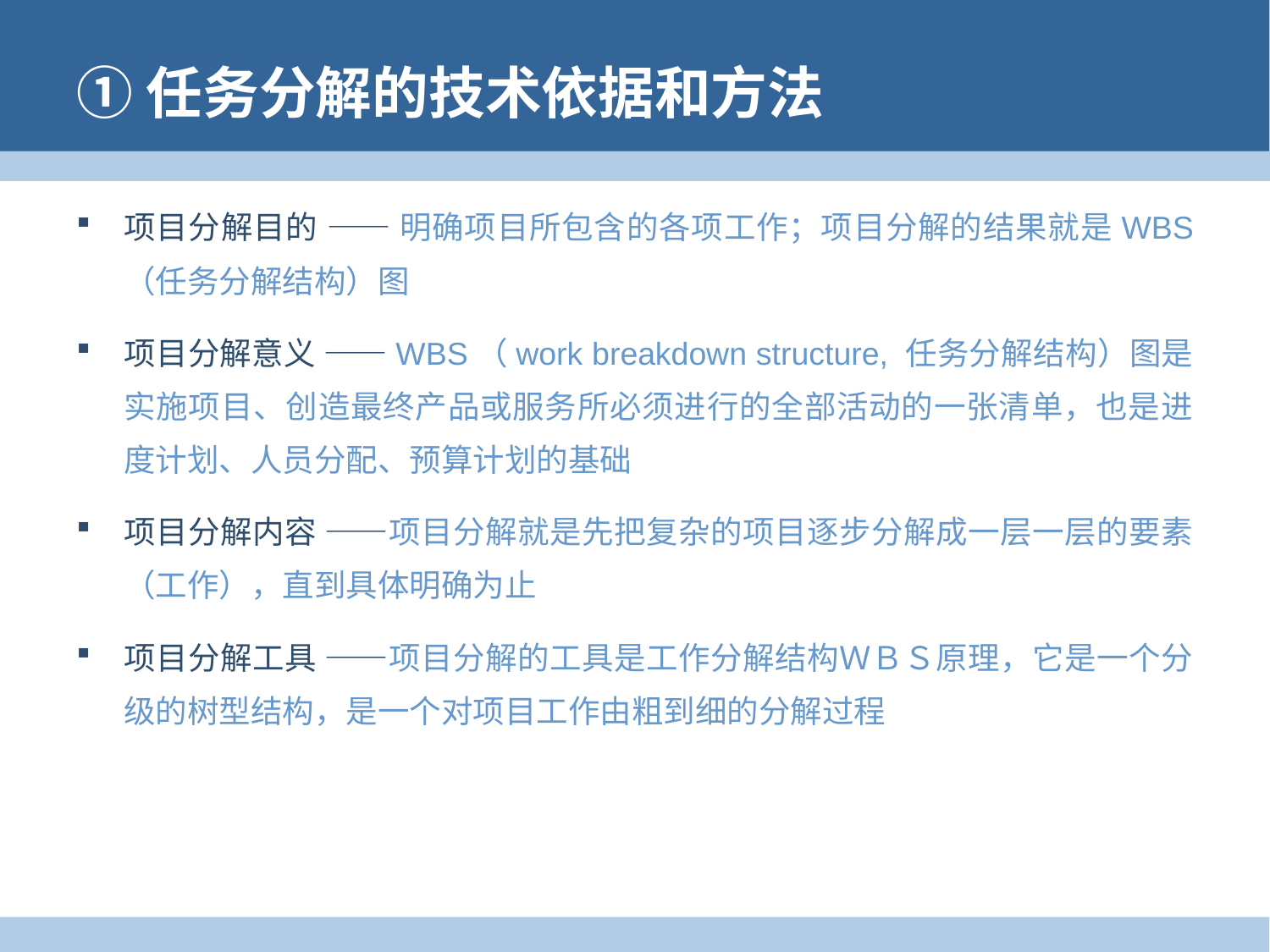

# ①任务分解的技术依据和方法
项目分解目的 —— 明确项目所包含的各项工作；项目分解的结果就是WBS （任务分解结构）图
项目分解意义 ——WBS（work breakdown structure, 任务分解结构）图是实施项目、创造最终产品或服务所必须进行的全部活动的一张清单，也是进度计划、人员分配、预算计划的基础
项目分解内容 ——项目分解就是先把复杂的项目逐步分解成一层一层的要素（工作），直到具体明确为止
项目分解工具 ——项目分解的工具是工作分解结构ＷＢＳ原理，它是一个分级的树型结构，是一个对项目工作由粗到细的分解过程